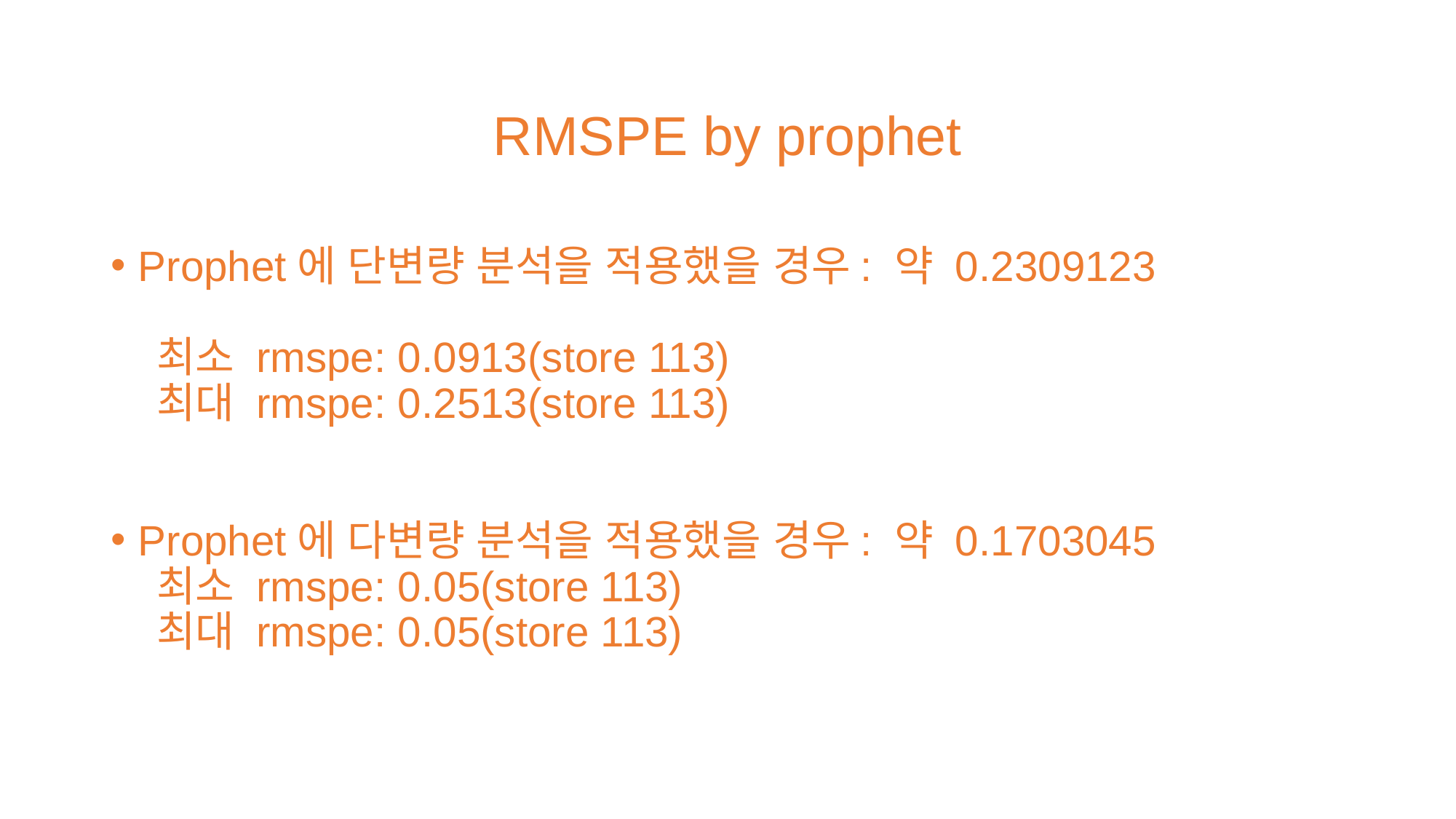

# RMSPE by prophet
Prophet에 단변량 분석을 적용했을 경우: 약 0.2309123

   최소 rmspe: 0.0913(store 113)
   최대 rmspe: 0.2513(store 113)

Prophet에 다변량 분석을 적용했을 경우: 약 0.1703045
   최소 rmspe: 0.05(store 113)
   최대 rmspe: 0.05(store 113)